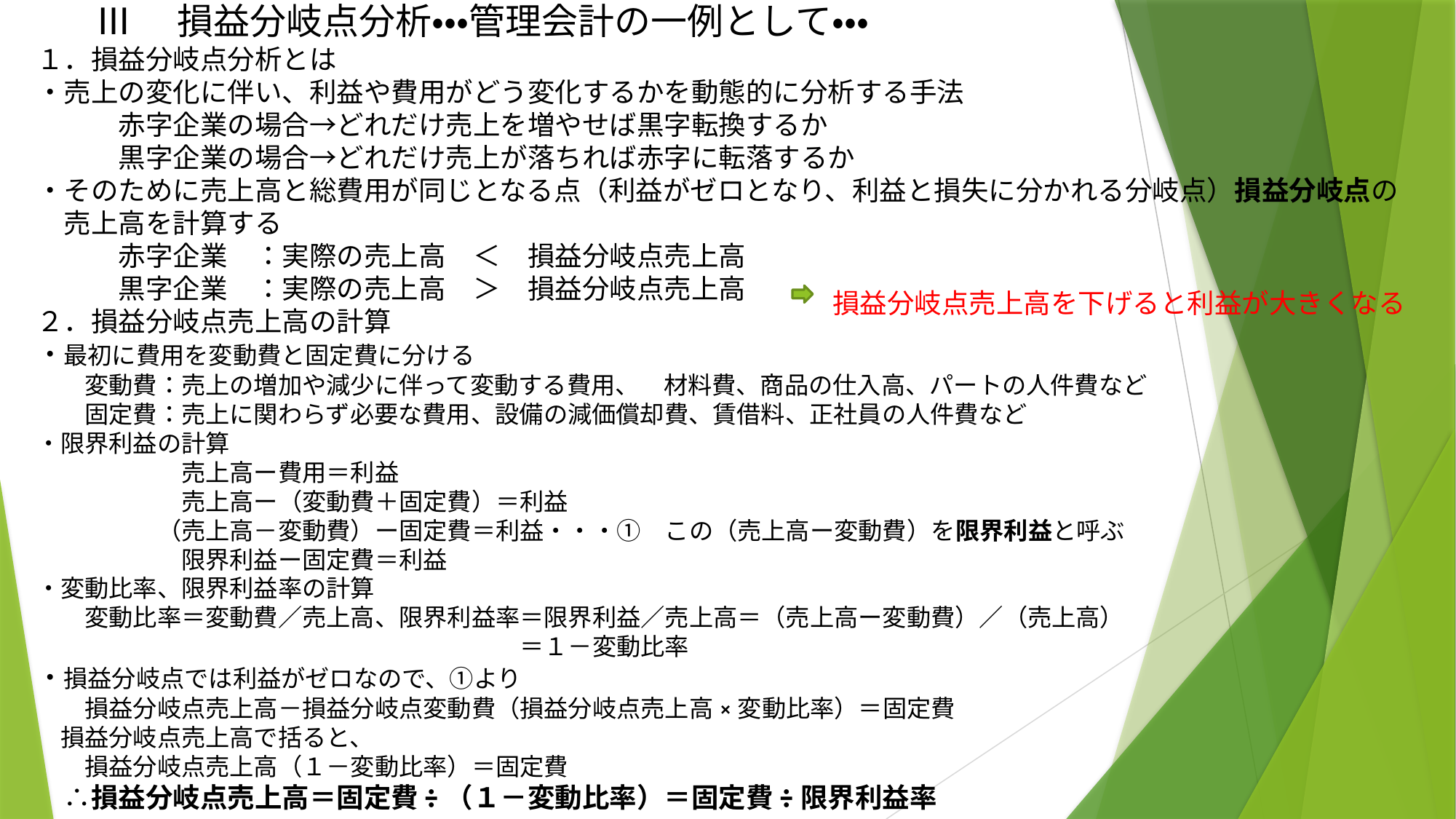

Ⅲ　損益分岐点分析・・・管理会計の一例として・・・
１．損益分岐点分析とは
・売上の変化に伴い、利益や費用がどう変化するかを動態的に分析する手法
　　　赤字企業の場合→どれだけ売上を増やせば黒字転換するか
　　　黒字企業の場合→どれだけ売上が落ちれば赤字に転落するか
・そのために売上高と総費用が同じとなる点（利益がゼロとなり、利益と損失に分かれる分岐点）損益分岐点の
　売上高を計算する
　　　赤字企業　：実際の売上高　＜　損益分岐点売上高
　　　黒字企業　：実際の売上高　＞　損益分岐点売上高
２．損益分岐点売上高の計算
・最初に費用を変動費と固定費に分ける
　　変動費：売上の増加や減少に伴って変動する費用、　材料費、商品の仕入高、パートの人件費など
　　固定費：売上に関わらず必要な費用、設備の減価償却費、賃借料、正社員の人件費など
・限界利益の計算
　　　　　　売上高ー費用＝利益
　　　　　　売上高ー（変動費＋固定費）＝利益
　　　　　（売上高－変動費）ー固定費＝利益・・・①　この（売上高ー変動費）を限界利益と呼ぶ
　　　　　　限界利益ー固定費＝利益
・変動比率、限界利益率の計算
　　変動比率＝変動費／売上高、限界利益率＝限界利益／売上高＝（売上高ー変動費）／（売上高）
　　　　　　　　　　　　　　　　　　　　＝１－変動比率
・損益分岐点では利益がゼロなので、①より
　　損益分岐点売上高－損益分岐点変動費（損益分岐点売上高×変動比率）＝固定費
　損益分岐点売上高で括ると、
　　損益分岐点売上高（１－変動比率）＝固定費
　∴損益分岐点売上高＝固定費÷（１－変動比率）＝固定費÷限界利益率
損益分岐点売上高を下げると利益が大きくなる